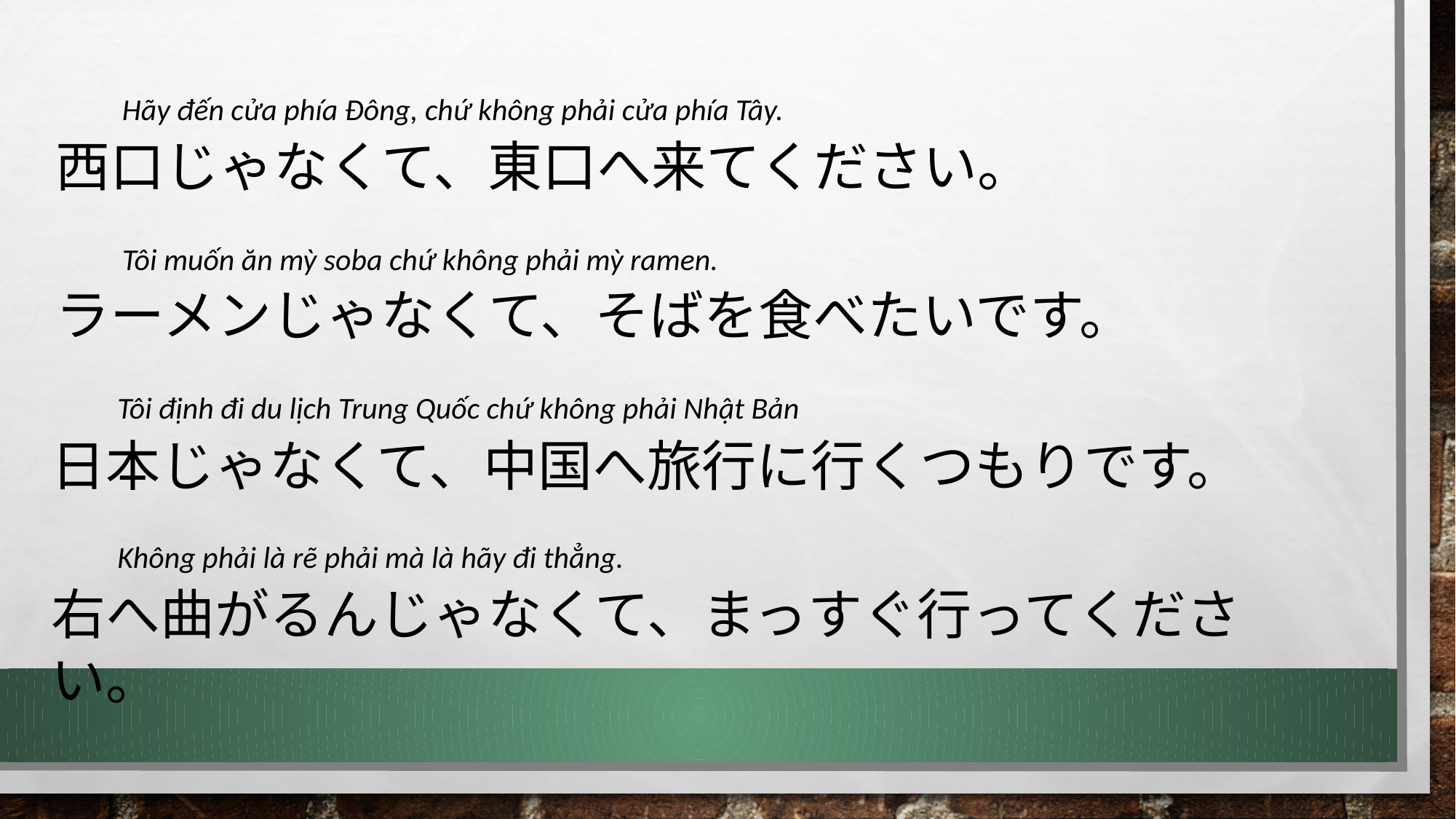

Hãy đến cửa phía Đông, chứ không phải cửa phía Tây.
西口じゃなくて、東口へ来てください。
Tôi muốn ăn mỳ soba chứ không phải mỳ ramen.
ラーメンじゃなくて、そばを食べたいです。
Tôi định đi du lịch Trung Quốc chứ không phải Nhật Bản
日本じゃなくて、中国へ旅行に行くつもりです。
Không phải là rẽ phải mà là hãy đi thẳng.
右へ曲がるんじゃなくて、まっすぐ行ってください。